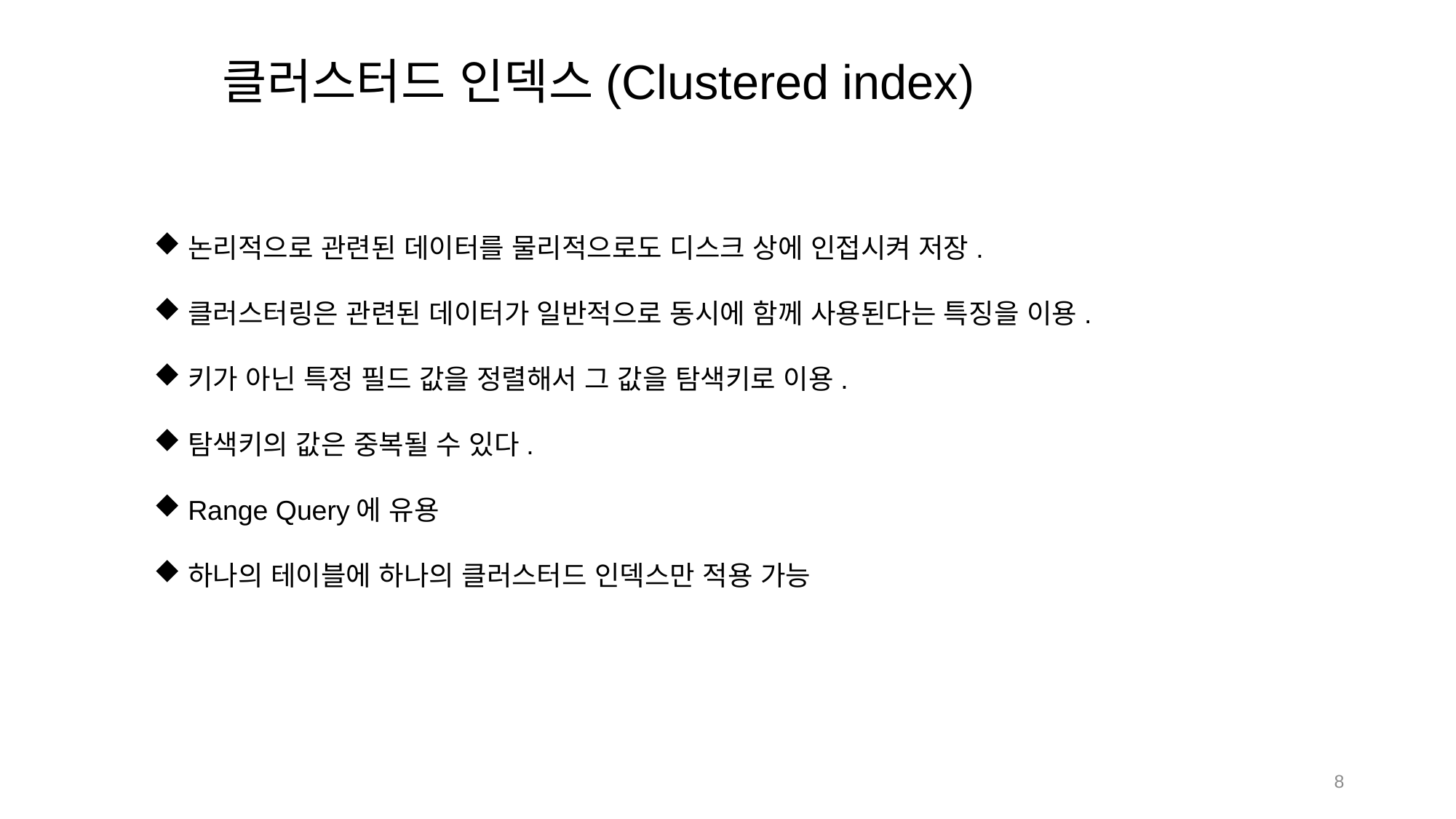

# 클러스터드 인덱스(Clustered index)
논리적으로 관련된 데이터를 물리적으로도 디스크 상에 인접시켜 저장.
클러스터링은 관련된 데이터가 일반적으로 동시에 함께 사용된다는 특징을 이용.
키가 아닌 특정 필드 값을 정렬해서 그 값을 탐색키로 이용.
탐색키의 값은 중복될 수 있다.
Range Query에 유용
하나의 테이블에 하나의 클러스터드 인덱스만 적용 가능

8